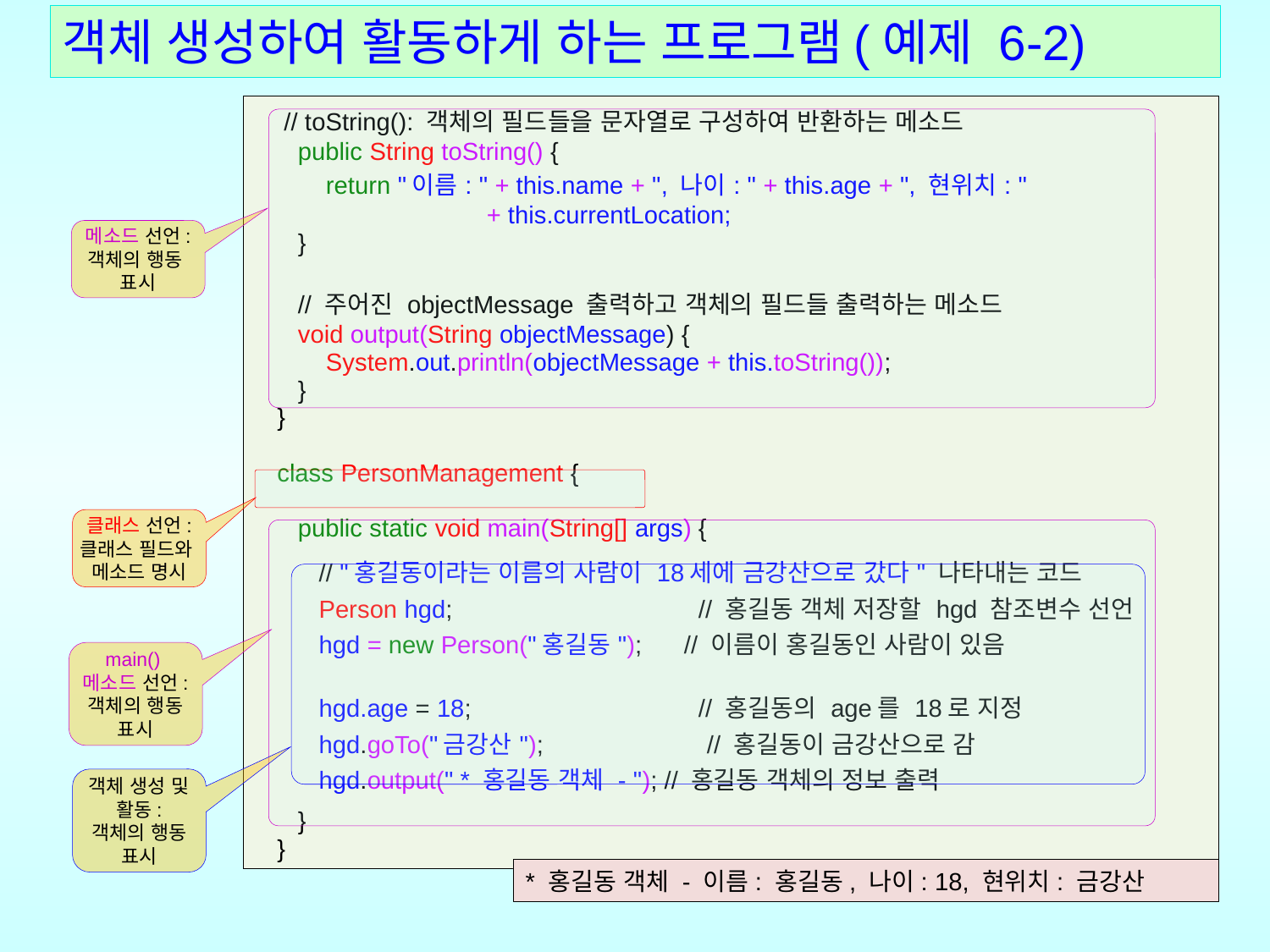

객체 생성하여 활동하게 하는 프로그램(예제 6-2)
| // toString(): 객체의 필드들을 문자열로 구성하여 반환하는 메소드 public String toString() { return "이름: " + this.name + ", 나이: " + this.age + ", 현위치: " + this.currentLocation; } // 주어진 objectMessage 출력하고 객체의 필드들 출력하는 메소드 void output(String objectMessage) { System.out.println(objectMessage + this.toString()); } } class PersonManagement { public static void main(String[] args) { // "홍길동이라는 이름의 사람이 18세에 금강산으로 갔다" 나타내는 코드 Person hgd; // 홍길동 객체 저장할 hgd 참조변수 선언 hgd = new Person("홍길동"); // 이름이 홍길동인 사람이 있음 hgd.age = 18; // 홍길동의 age를 18로 지정 hgd.goTo("금강산"); // 홍길동이 금강산으로 감 hgd.output(" \* 홍길동 객체 - "); // 홍길동 객체의 정보 출력 } } |
| --- |

메소드 선언:
객체의 행동
표시

클래스 선언:
클래스 필드와
메소드 명시

main()
메소드 선언:
객체의 행동 표시
객체 생성 및 활동:
객체의 행동 표시
* 홍길동 객체 - 이름: 홍길동, 나이: 18, 현위치: 금강산